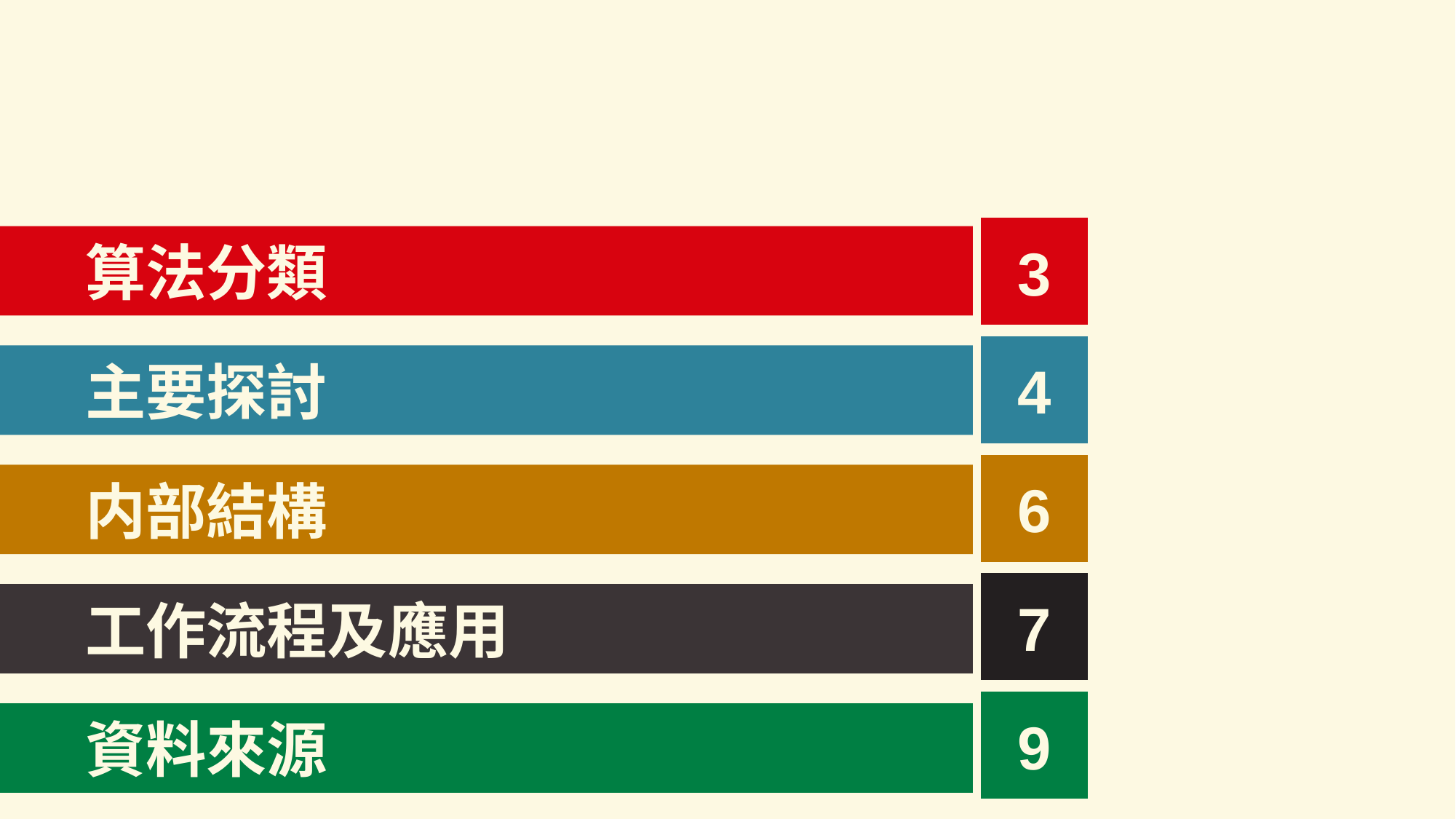

3
算法分類
4
主要探討
6
内部結構
7
工作流程及應用
9
資料來源